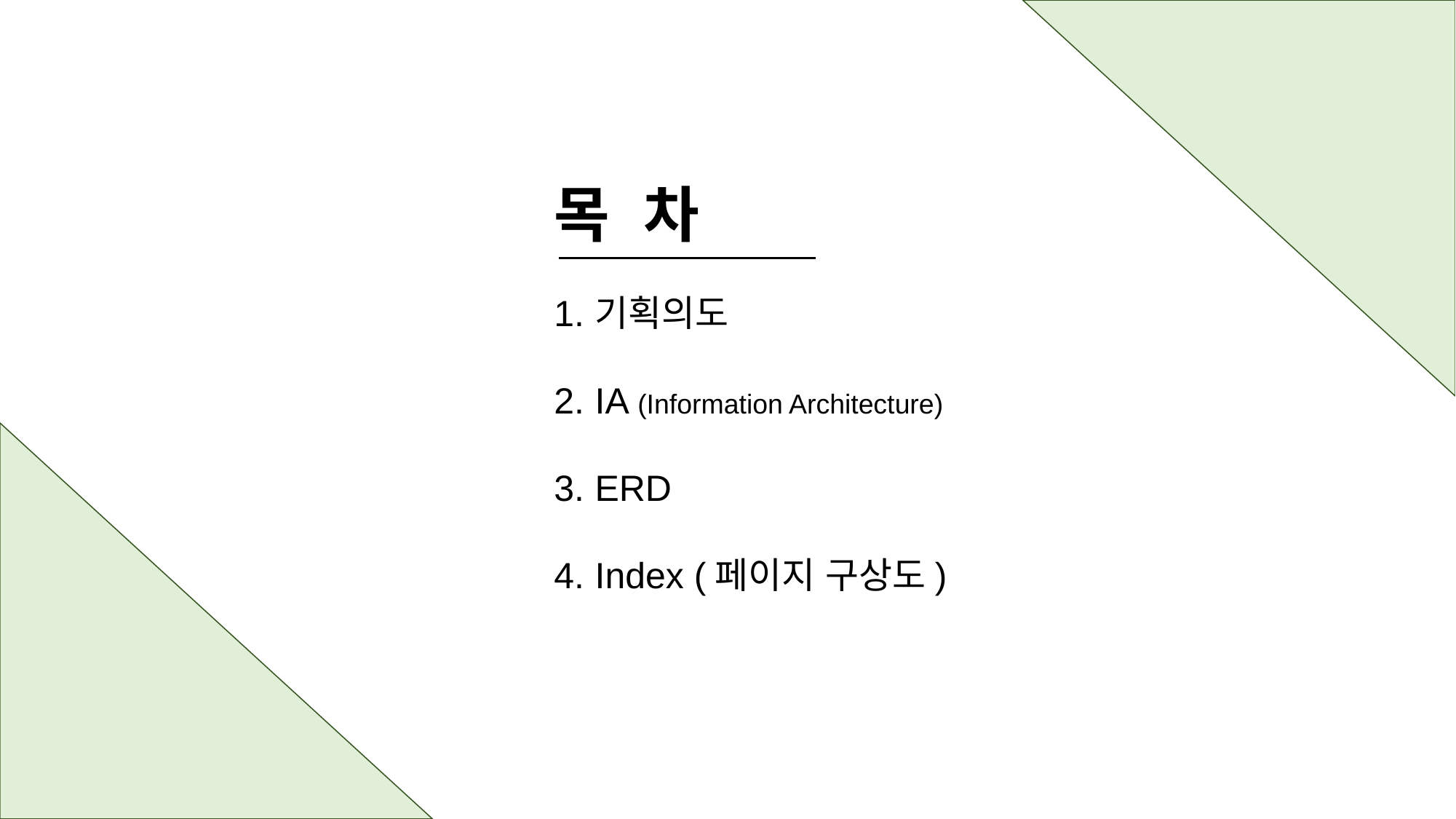

목  차
기획의도

IA (Information Architecture)

ERD

Index (페이지 구상도)